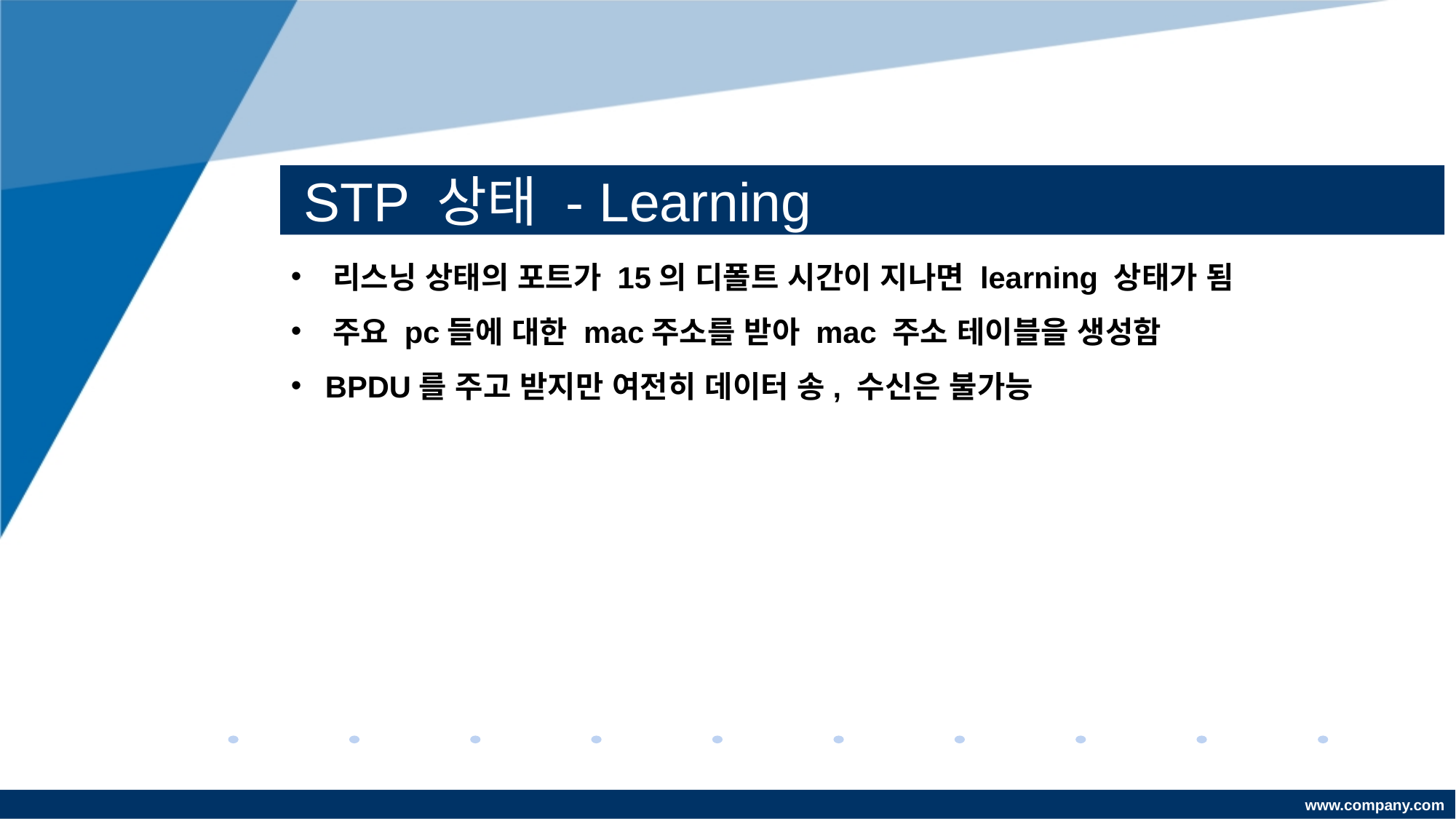

# STP 상태 - Learning
 리스닝 상태의 포트가 15의 디폴트 시간이 지나면 learning 상태가 됨
 주요 pc들에 대한 mac주소를 받아 mac 주소 테이블을 생성함
 BPDU를 주고 받지만 여전히 데이터 송, 수신은 불가능